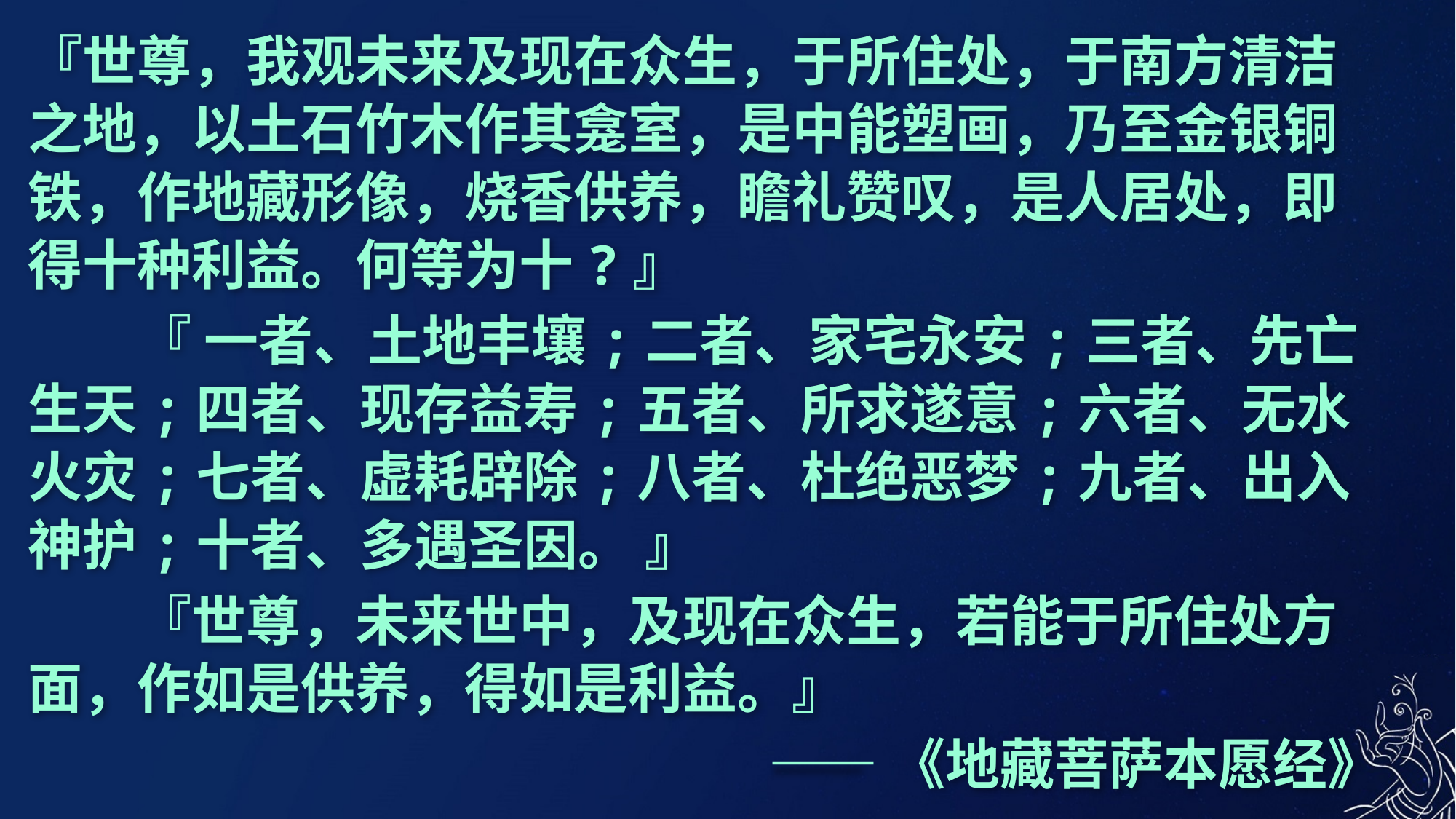

『世尊，我观未来及现在众生，于所住处，于南方清洁之地，以土石竹木作其龛室，是中能塑画，乃至金银铜铁，作地藏形像，烧香供养，瞻礼赞叹，是人居处，即得十种利益。何等为十?』
　　『 一者、土地丰壤;二者、家宅永安;三者、先亡生天;四者、现存益寿;五者、所求遂意;六者、无水火灾;七者、虚耗辟除;八者、杜绝恶梦;九者、出入神护;十者、多遇圣因。 』
　　『世尊，未来世中，及现在众生，若能于所住处方面，作如是供养，得如是利益。』
——《地藏菩萨本愿经》